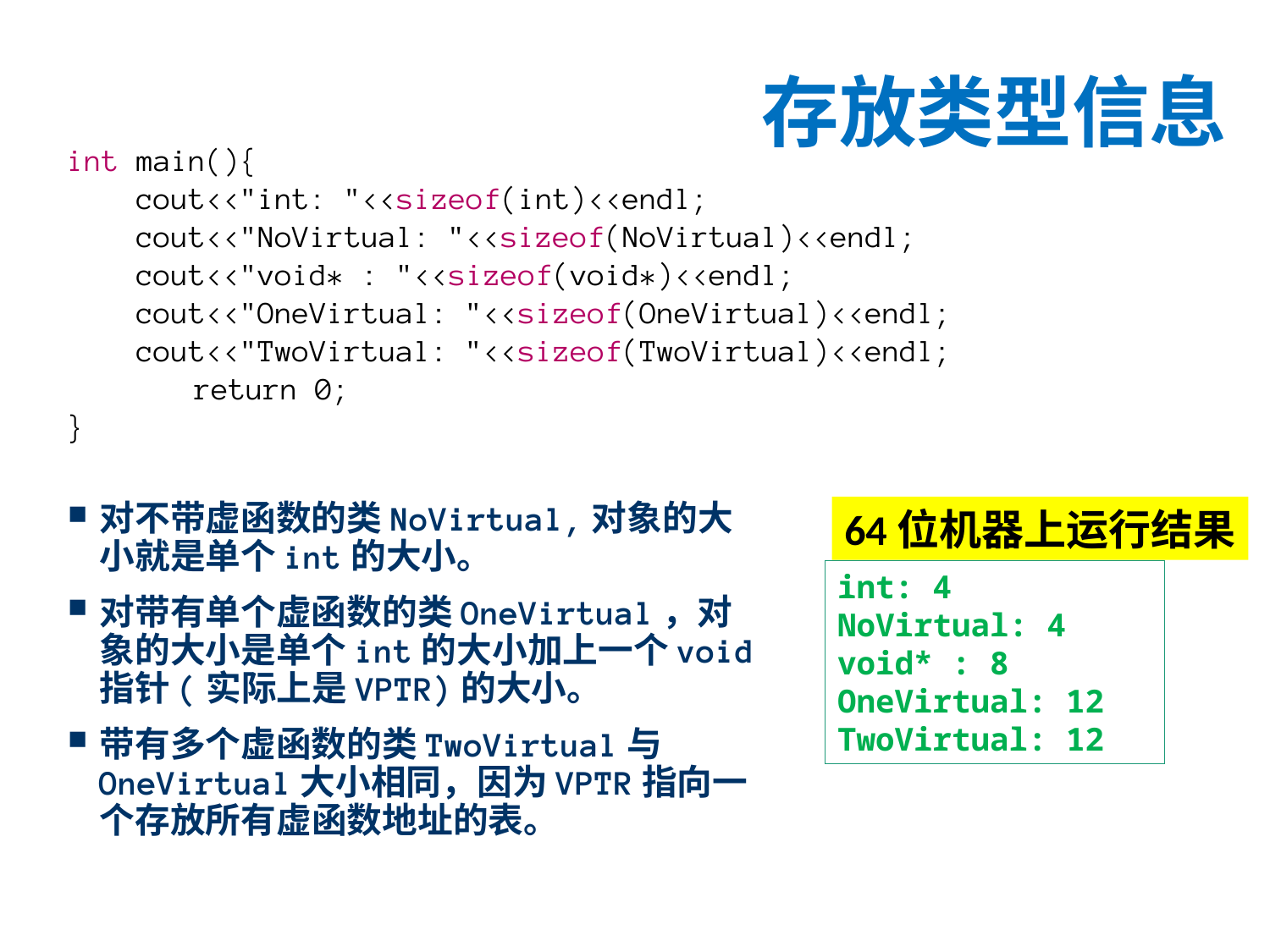

# 存放类型信息

int main(){
    cout<<"int: "<<sizeof(int)<<endl;
    cout<<"NoVirtual: "<<sizeof(NoVirtual)<<endl;
    cout<<"void* : "<<sizeof(void*)<<endl;
    cout<<"OneVirtual: "<<sizeof(OneVirtual)<<endl;
    cout<<"TwoVirtual: "<<sizeof(TwoVirtual)<<endl;
	return 0;
}

对不带虚函数的类NoVirtual,对象的大小就是单个int的大小。
对带有单个虚函数的类OneVirtual，对象的大小是单个int的大小加上一个void指针(实际上是VPTR)的大小。
带有多个虚函数的类TwoVirtual与OneVirtual大小相同，因为VPTR指向一个存放所有虚函数地址的表。
64位机器上运行结果
int: 4
NoVirtual: 4
void* : 8
OneVirtual: 12
TwoVirtual: 12